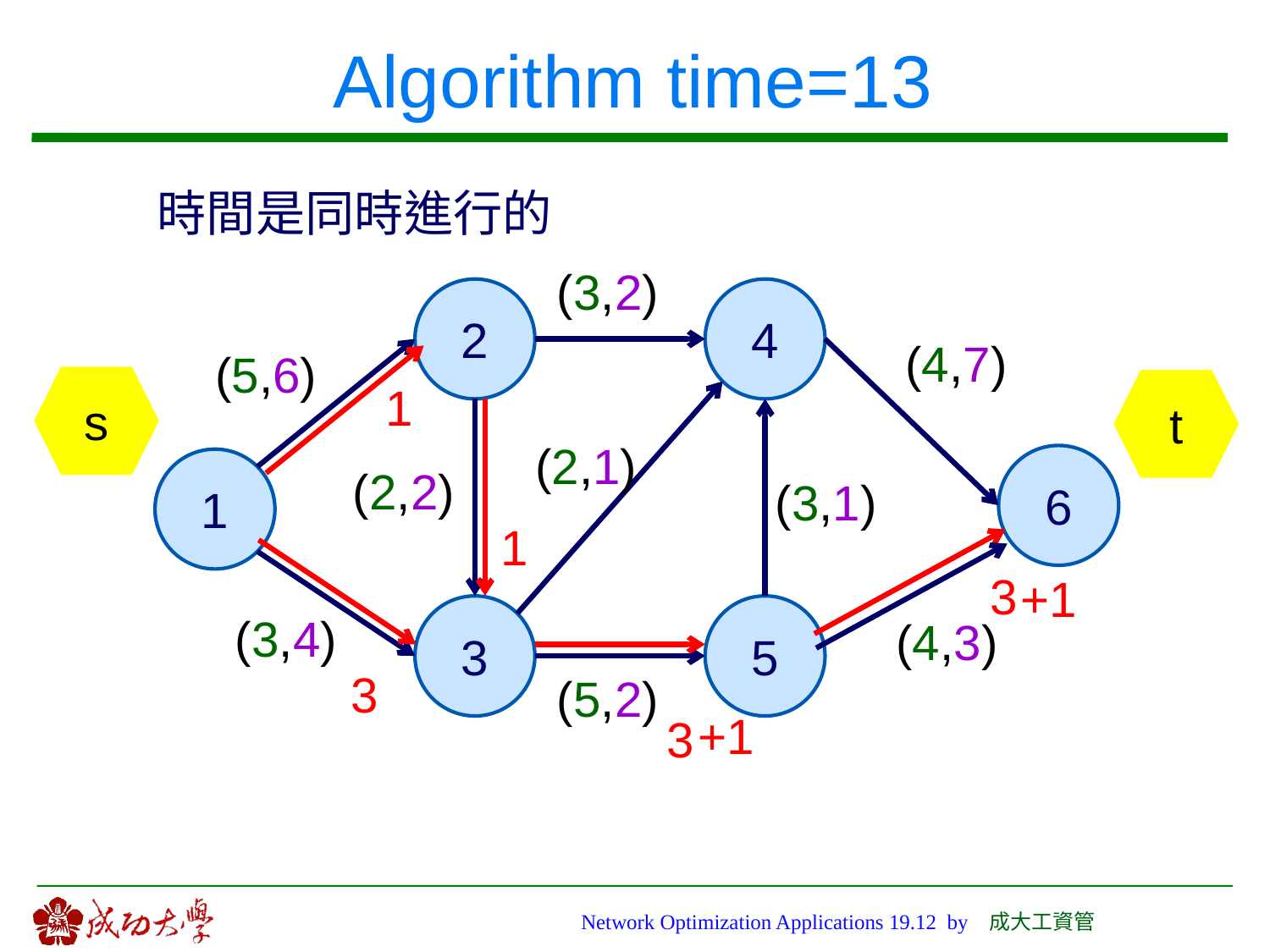

# Algorithm time=13
時間是同時進行的
(3,2)
2
4
(4,7)
(5,6)
1
s
t

(2,1)
6
1
(2,2)
(3,1)
1
3
+1
(3,4)
3
5
(4,3)
3
(5,2)
+1
3
Network Optimization Applications 19.12  by   成大工資管